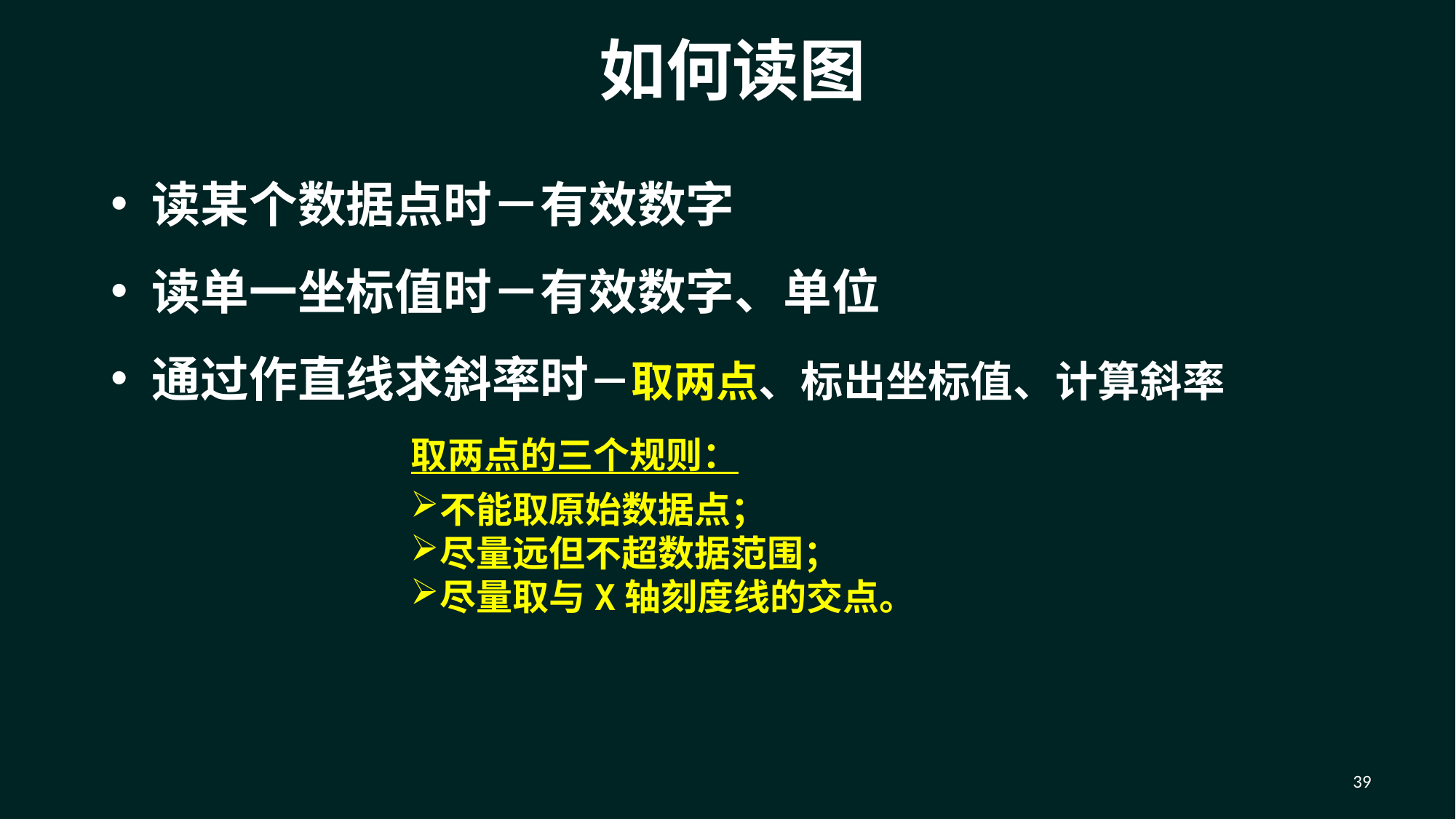

# 如何读图
读某个数据点时－有效数字
读单一坐标值时－有效数字、单位
通过作直线求斜率时－取两点、标出坐标值、计算斜率
取两点的三个规则：
不能取原始数据点；
尽量远但不超数据范围；
尽量取与X轴刻度线的交点。

39